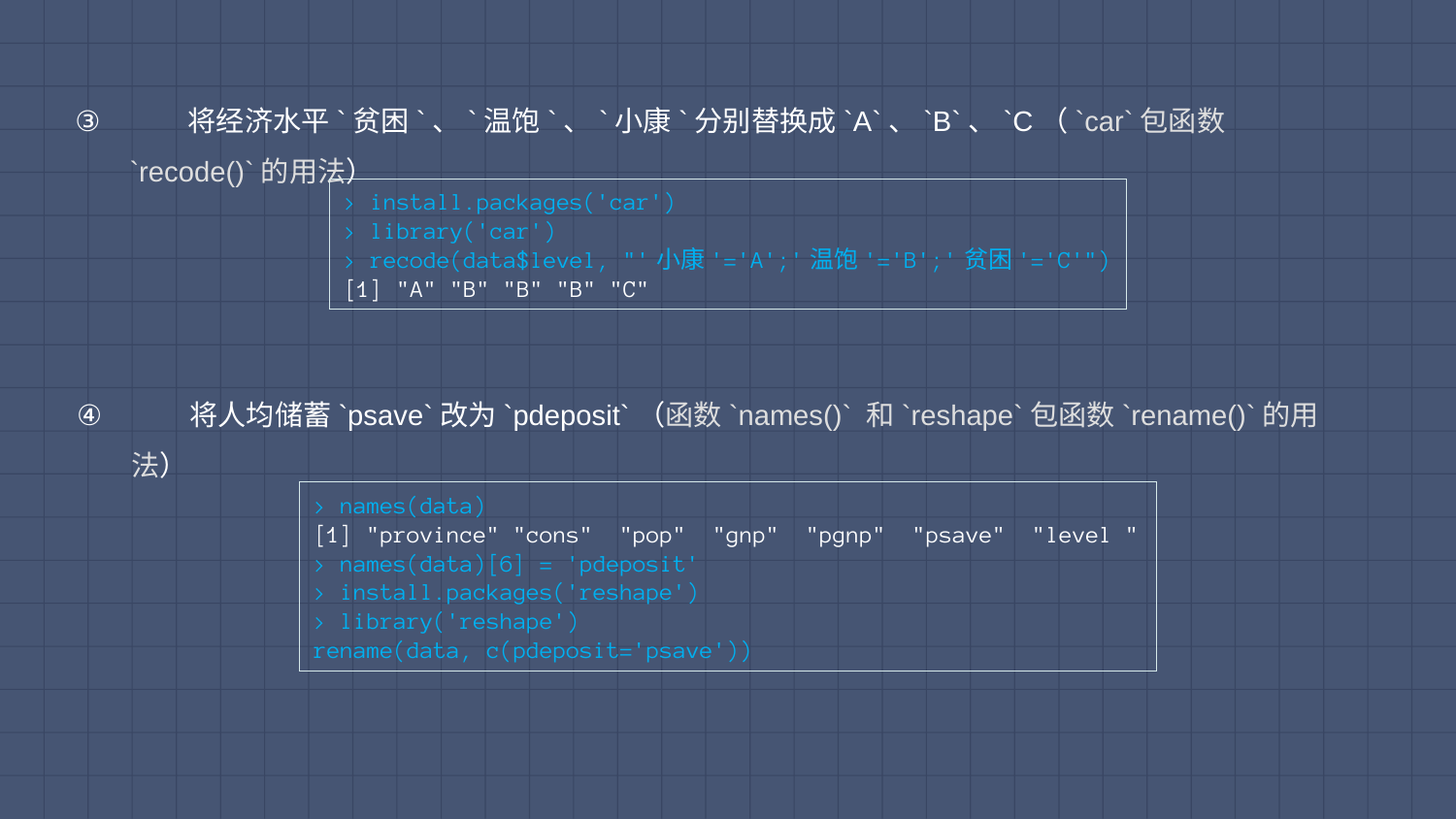

将经济水平`贫困`、`温饱`、`小康`分别替换成`A`、`B`、`C（`car`包函数`recode()`的用法）
> install.packages('car')
> library('car')
> recode(data$level, "'小康'='A';'温饱'='B';'贫困'='C'")
[1] "A" "B" "B" "B" "C"
	将人均储蓄`psave`改为`pdeposit`（函数`names()` 和`reshape`包函数`rename()`的用法）
> names(data)
[1] "province" "cons"  "pop"  "gnp"  "pgnp"  "psave"  "level "
> names(data)[6] = 'pdeposit'
> install.packages('reshape')
> library('reshape')
rename(data, c(pdeposit='psave'))